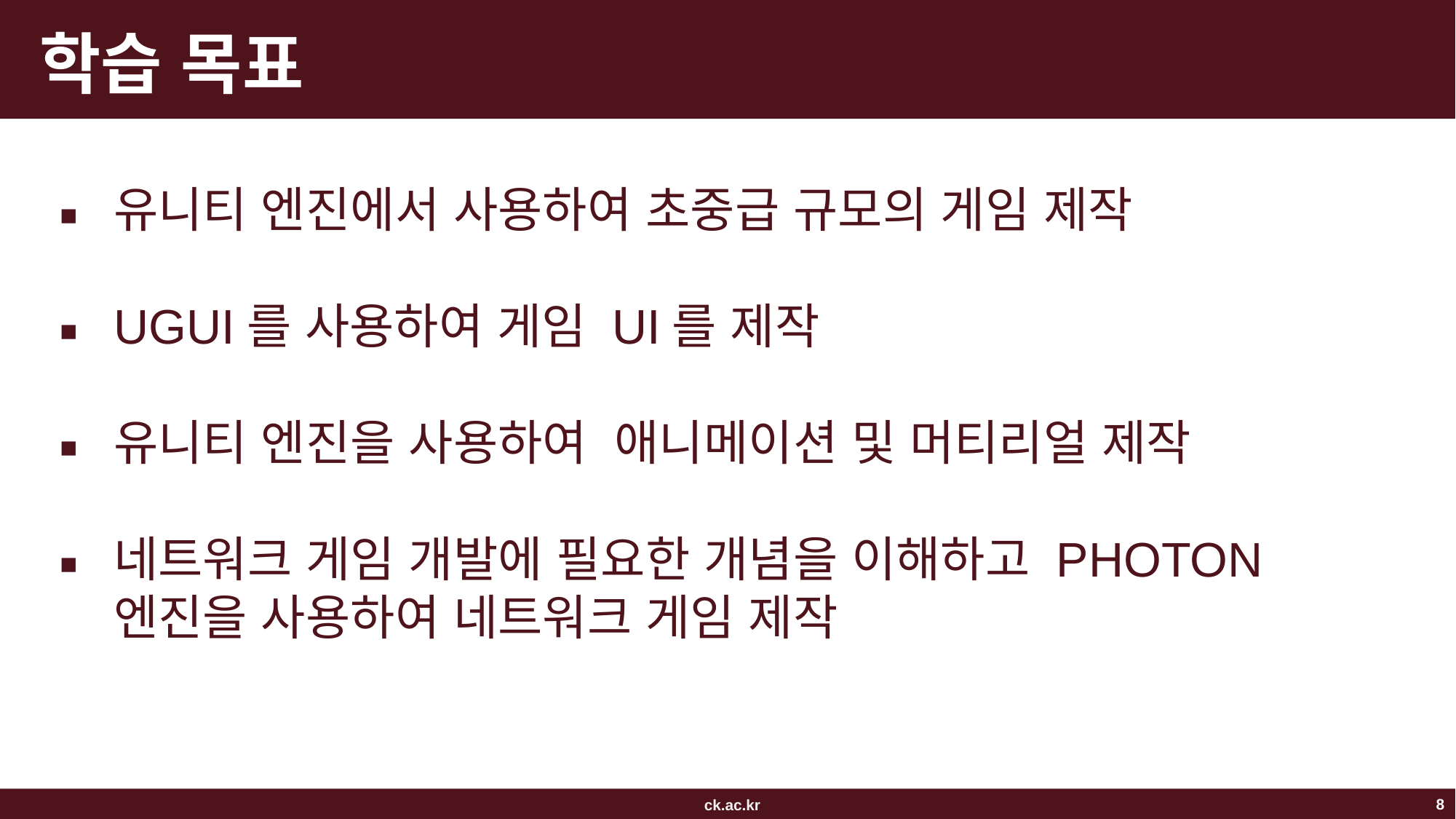

# 학습 목표
유니티 엔진에서 사용하여 초중급 규모의 게임 제작

UGUI를 사용하여 게임 UI를 제작

유니티 엔진을 사용하여  애니메이션 및 머티리얼 제작

네트워크 게임 개발에 필요한 개념을 이해하고 PHOTON 엔진을 사용하여 네트워크 게임 제작
8
ck.ac.kr